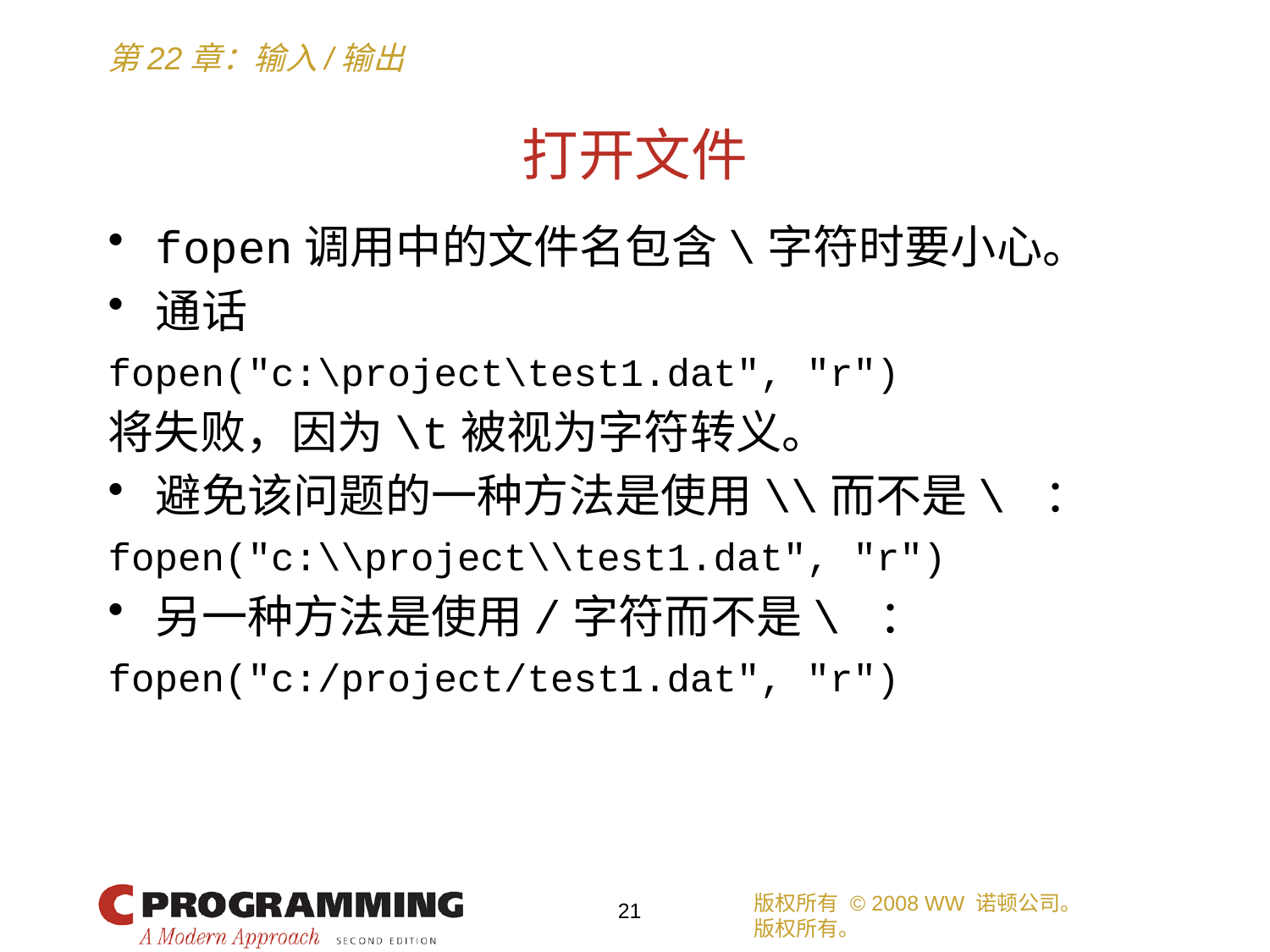

# 打开文件
fopen调用中的文件名包含\字符时要小心。
通话
fopen("c:\project\test1.dat", "r")
将失败，因为\t被视为字符转义。
避免该问题的一种方法是使用\\而不是\ ：
fopen("c:\\project\\test1.dat", "r")
另一种方法是使用/字符而不是\ ：
fopen("c:/project/test1.dat", "r")
版权所有 © 2008 WW 诺顿公司。
版权所有。
21